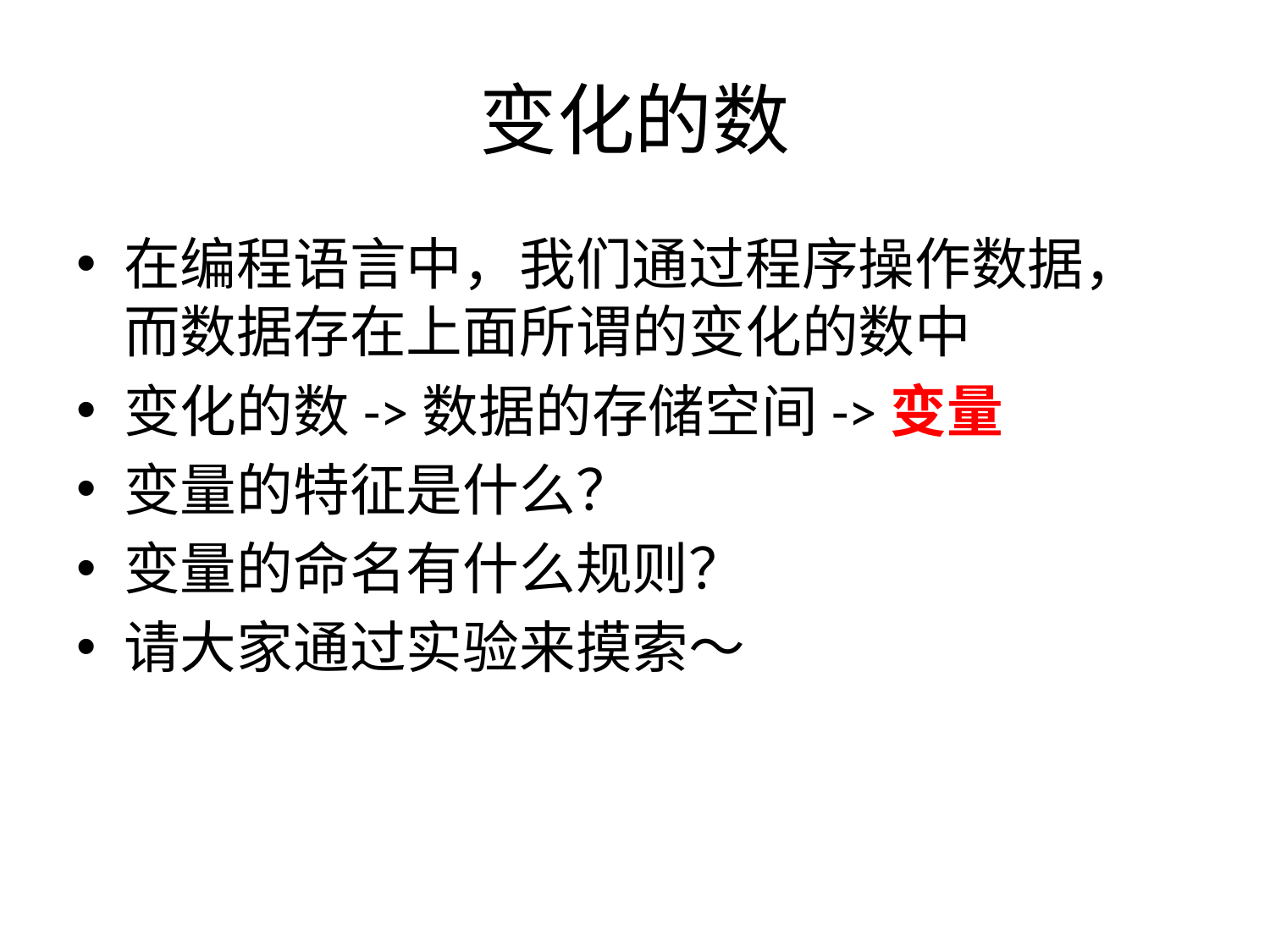

# 变化的数
在编程语言中，我们通过程序操作数据，而数据存在上面所谓的变化的数中
变化的数->数据的存储空间->变量
变量的特征是什么？
变量的命名有什么规则？
请大家通过实验来摸索～